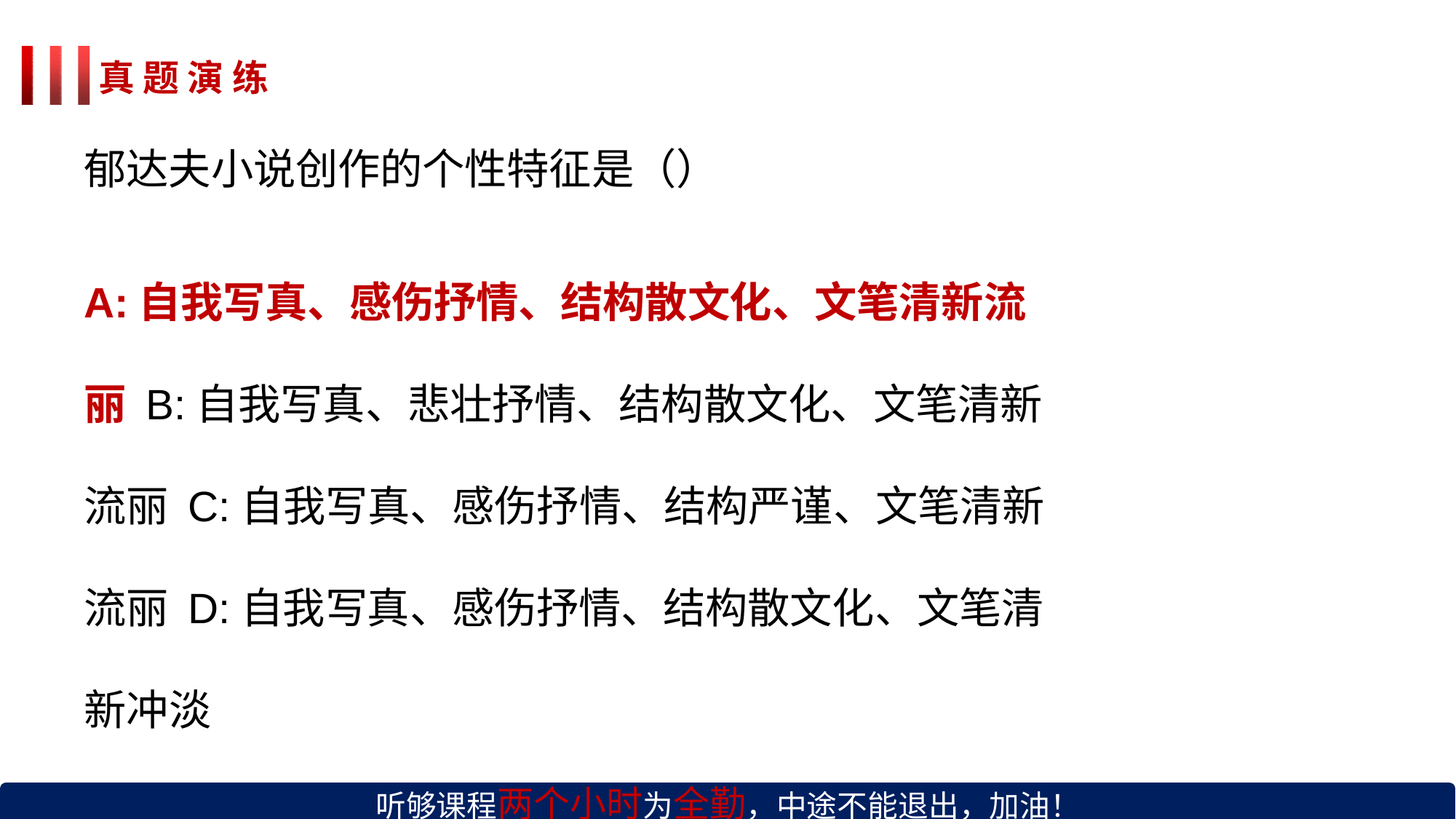

# 真 题 演 练
郁达夫小说创作的个性特征是（）
A:自我写真、感伤抒情、结构散文化、文笔清新流丽 B:自我写真、悲壮抒情、结构散文化、文笔清新流丽 C:自我写真、感伤抒情、结构严谨、文笔清新流丽 D:自我写真、感伤抒情、结构散文化、文笔清新冲淡

听够课程两个小时为全勤，中途不能退出，加油！